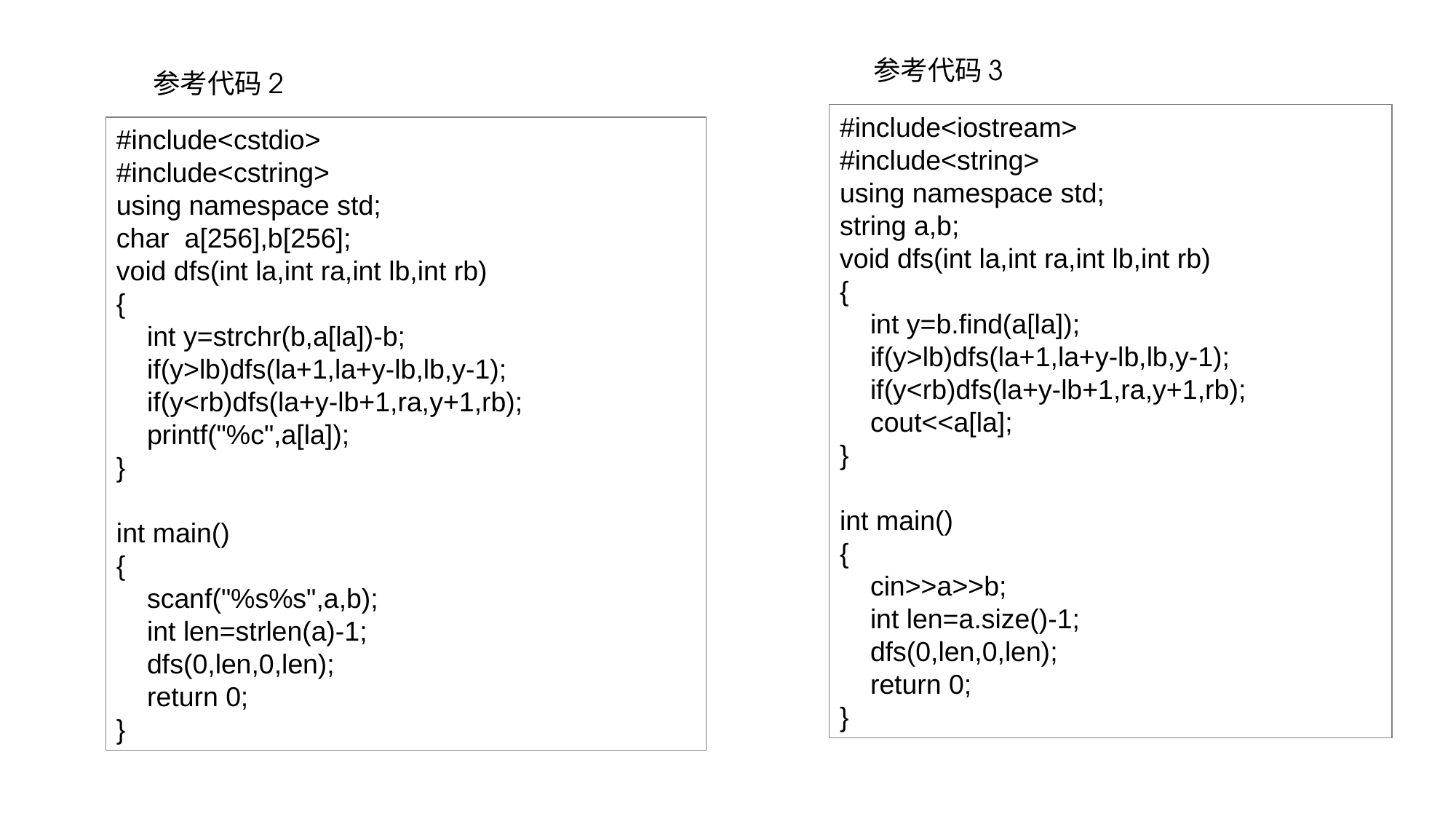

参考代码3
参考代码2
#include<iostream>
#include<string>
using namespace std;
string a,b;
void dfs(int la,int ra,int lb,int rb)
{
    int y=b.find(a[la]);
    if(y>lb)dfs(la+1,la+y-lb,lb,y-1);
    if(y<rb)dfs(la+y-lb+1,ra,y+1,rb);
    cout<<a[la];
}

int main()
{
    cin>>a>>b;
    int len=a.size()-1;
    dfs(0,len,0,len);
    return 0;
}
#include<cstdio>
#include<cstring>
using namespace std;
char  a[256],b[256];
void dfs(int la,int ra,int lb,int rb)
{
    int y=strchr(b,a[la])-b;
    if(y>lb)dfs(la+1,la+y-lb,lb,y-1);
    if(y<rb)dfs(la+y-lb+1,ra,y+1,rb);
    printf("%c",a[la]);
}

int main()
{
    scanf("%s%s",a,b);
    int len=strlen(a)-1;
    dfs(0,len,0,len);
    return 0;
}